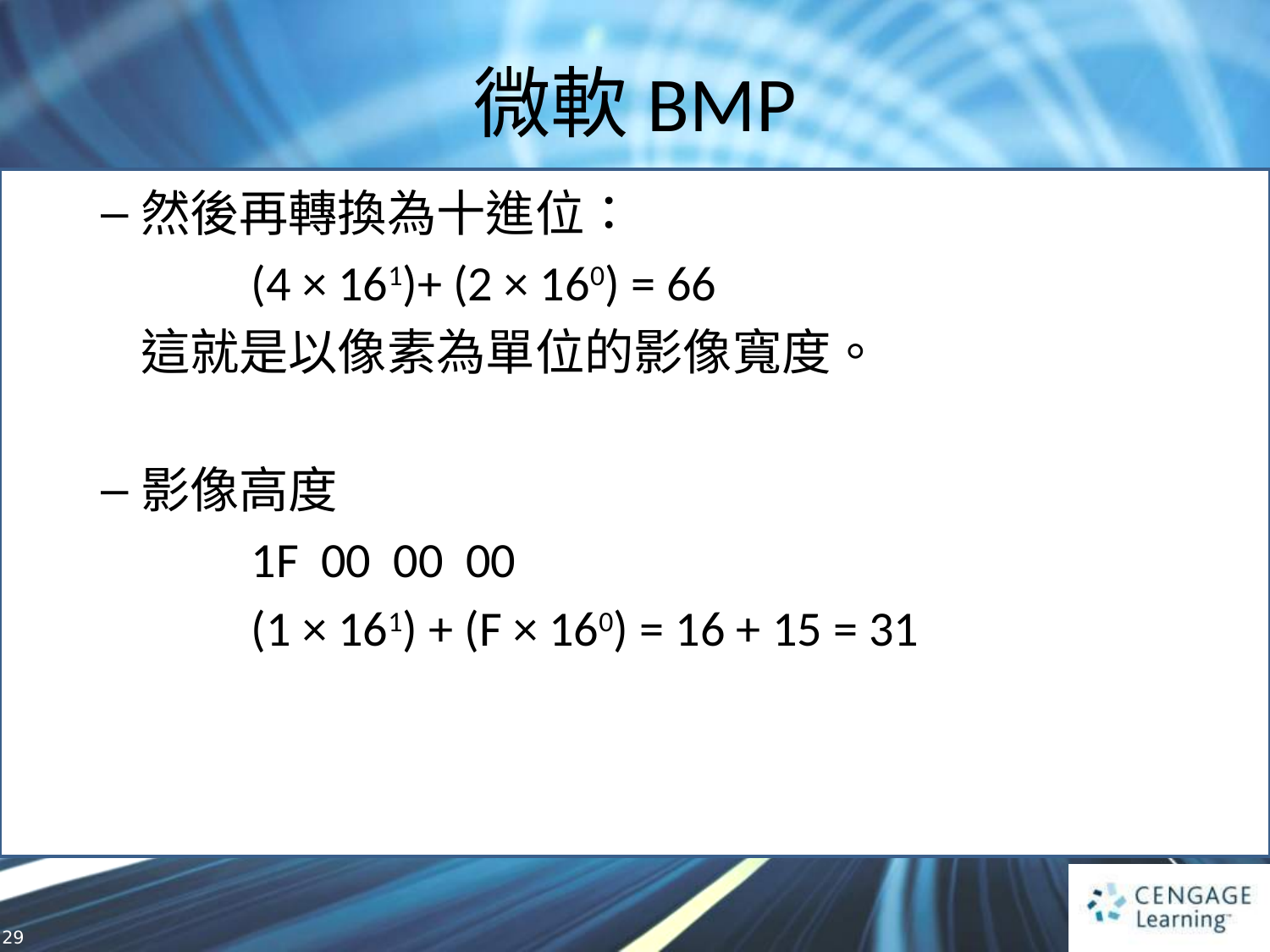

# 微軟BMP
然後再轉換為十進位：
	　　(4 × 161)+ (2 × 160) = 66
	這就是以像素為單位的影像寬度。

影像高度
	　　1F  00  00  00
	　　(1 × 161) + (F × 160) = 16 + 15 = 31